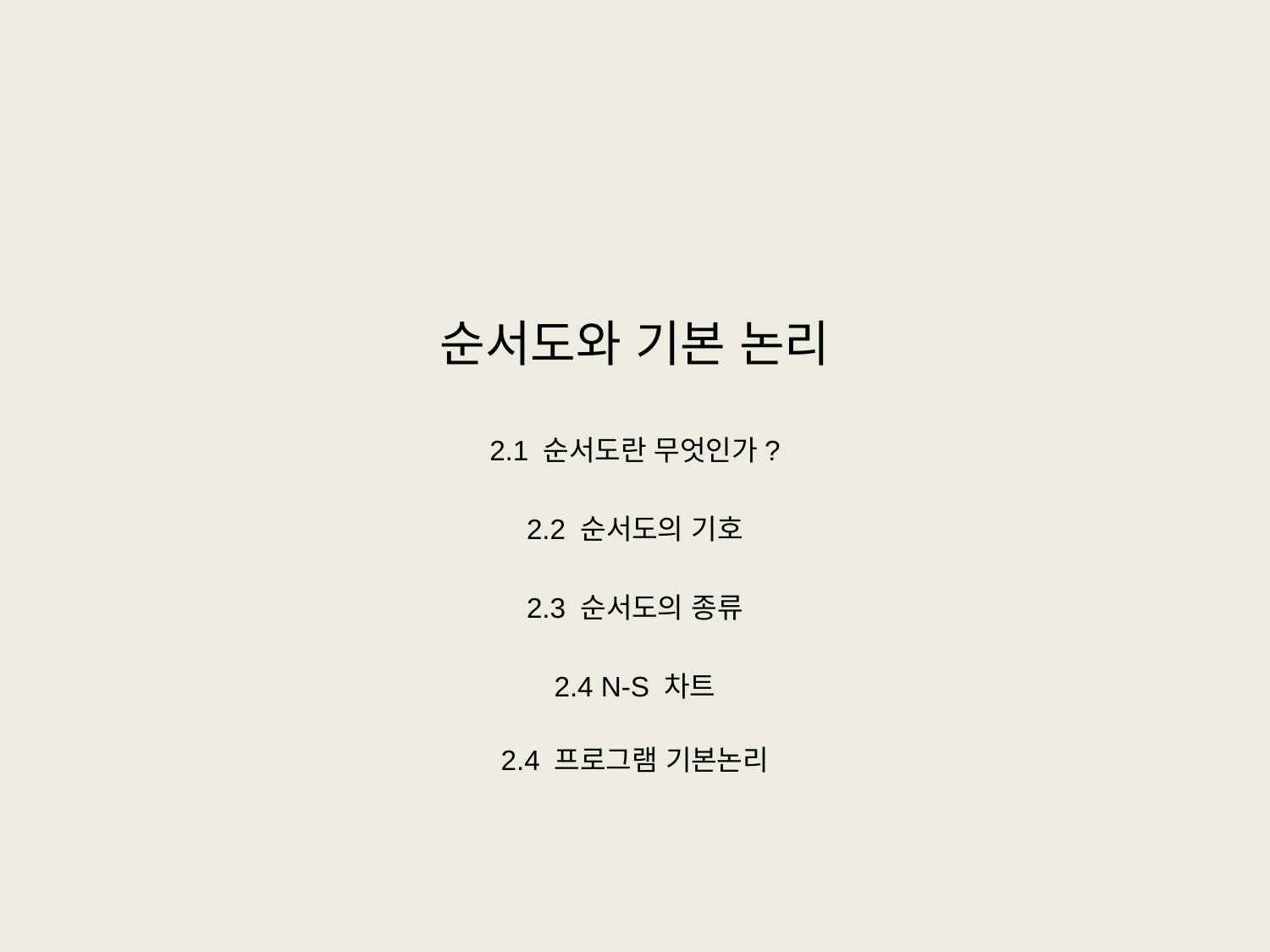

# 순서도와 기본 논리
2.1 순서도란 무엇인가?

2.2 순서도의 기호

2.3 순서도의 종류

2.4 N-S 차트
2.4 프로그램 기본논리